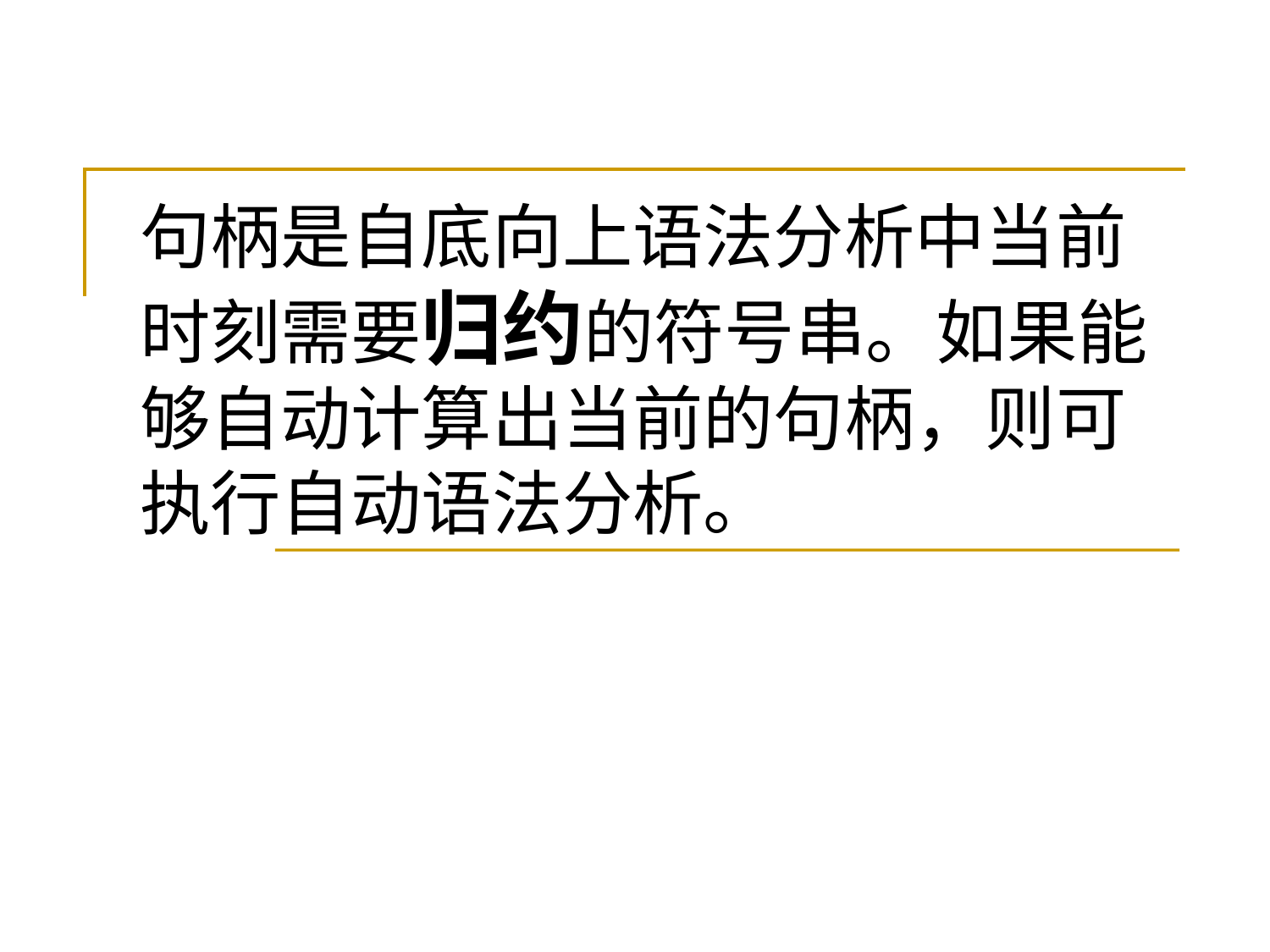

# 句柄是自底向上语法分析中当前时刻需要归约的符号串。如果能够自动计算出当前的句柄，则可执行自动语法分析。
6